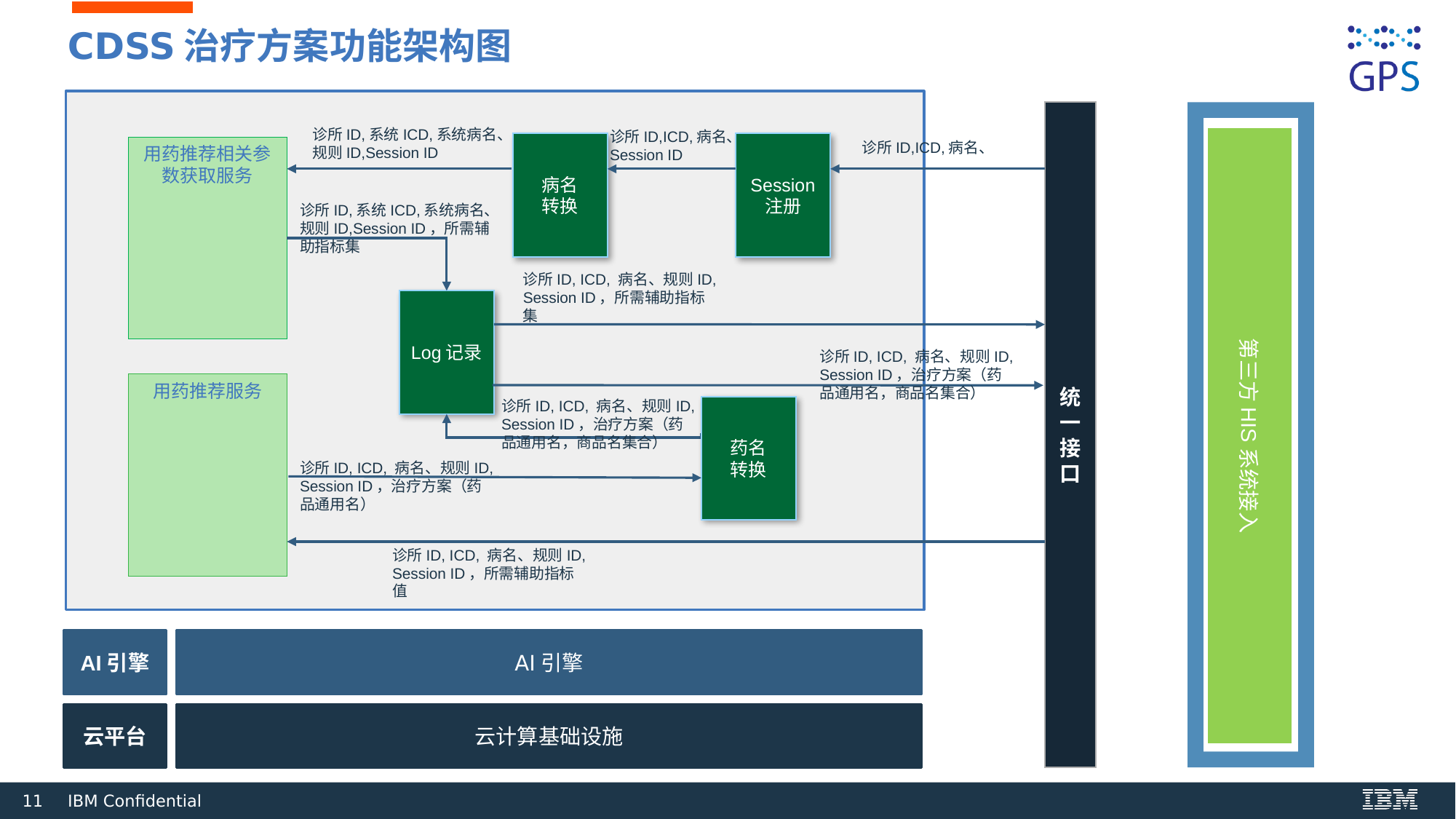

# CDSS治疗方案功能架构图

统一接口

诊所ID,系统ICD,系统病名、规则ID,Session ID
诊所ID,ICD,病名、
Session ID
第三方HIS系统接入
病名
转换
Session
注册
用药推荐相关参数获取服务
诊所ID,ICD,病名、
诊所ID,系统ICD,系统病名、规则ID,Session ID，所需辅助指标集
诊所ID, ICD, 病名、规则ID, Session ID，所需辅助指标集
Log记录
诊所ID, ICD, 病名、规则ID, Session ID，治疗方案（药品通用名，商品名集合）
用药推荐服务
诊所ID, ICD, 病名、规则ID, Session ID，治疗方案（药品通用名，商品名集合）
药名
转换
诊所ID, ICD, 病名、规则ID, Session ID，治疗方案（药品通用名）
诊所ID, ICD, 病名、规则ID, Session ID，所需辅助指标值
AI引擎
AI引擎
云平台
云计算基础设施